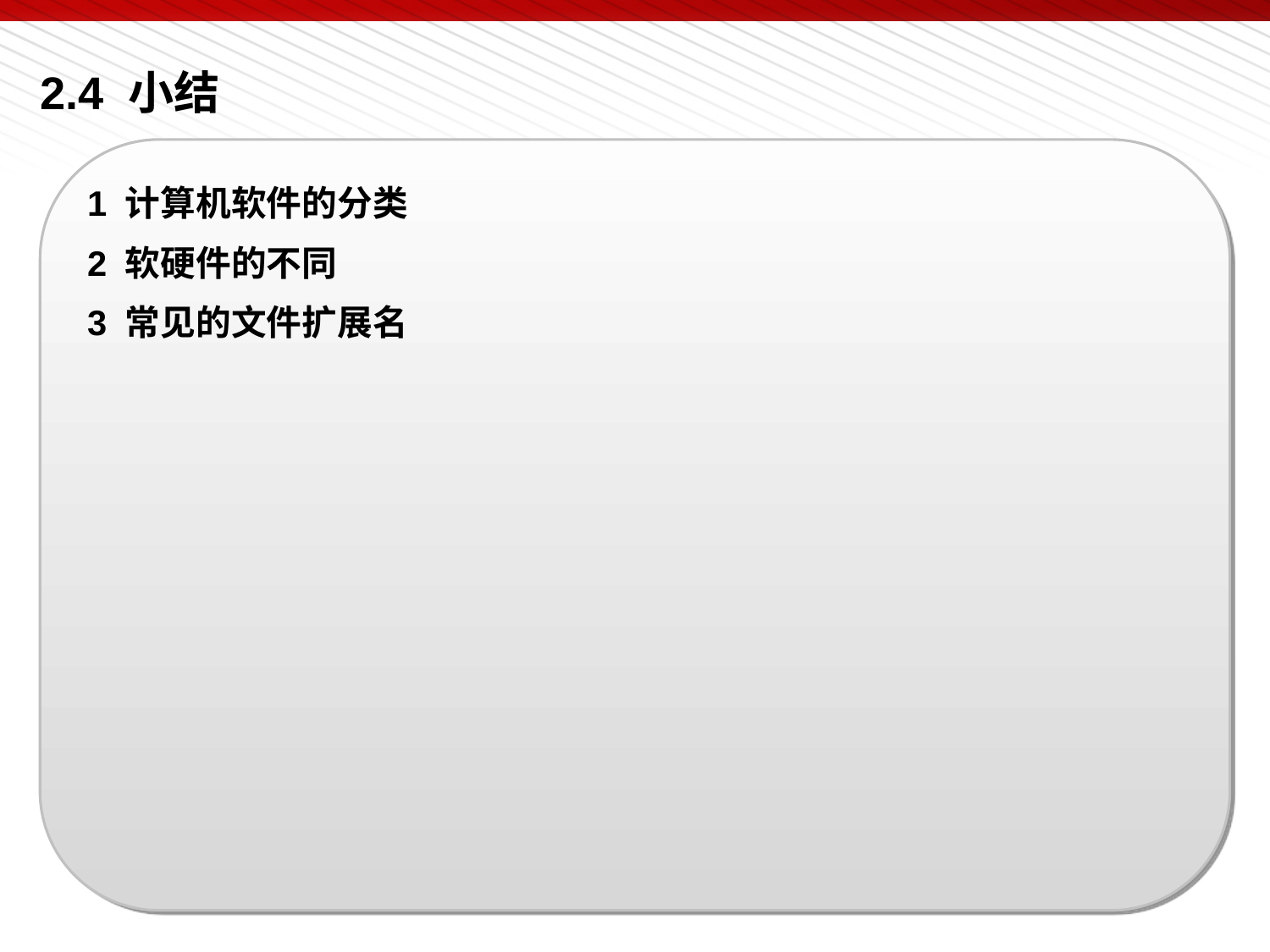

# 2.4 小结
1 计算机软件的分类
2 软硬件的不同
3 常见的文件扩展名